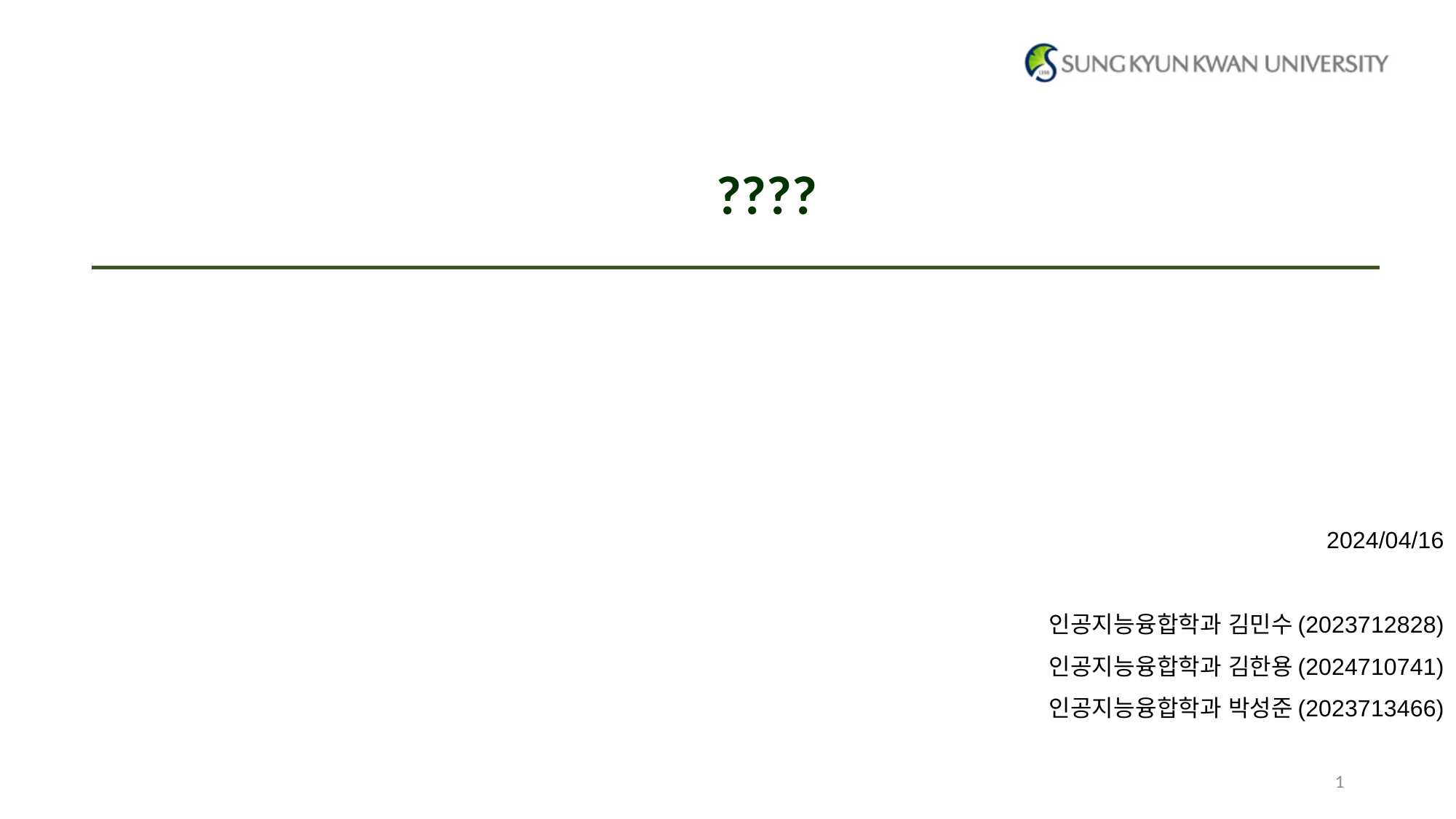

# ????
2024/04/16

인공지능융합학과 김민수(2023712828)
인공지능융합학과 김한용(2024710741)
인공지능융합학과 박성준(2023713466)
1